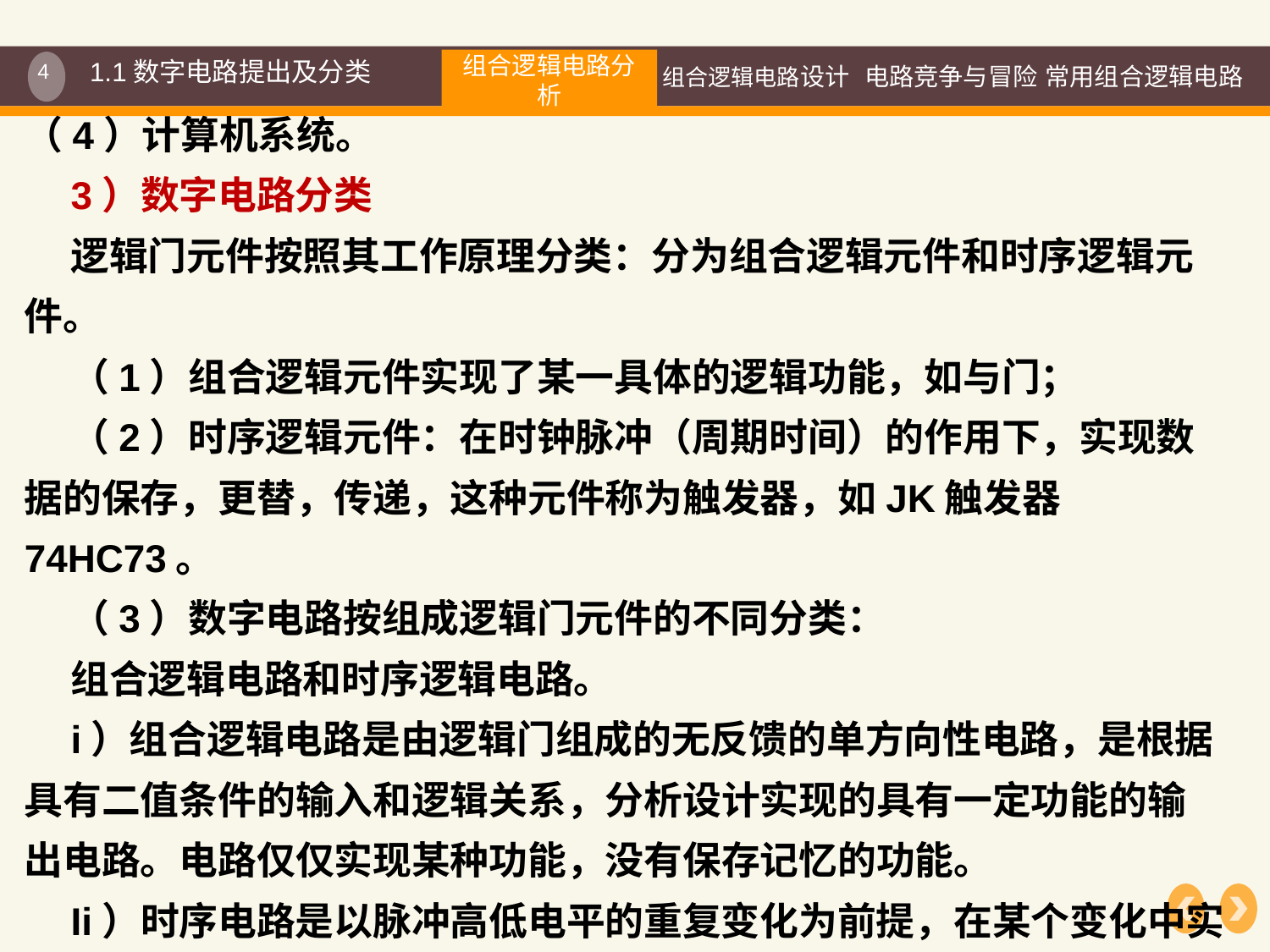

1.1数字电路提出及分类
（4）计算机系统。
3）数字电路分类
逻辑门元件按照其工作原理分类：分为组合逻辑元件和时序逻辑元件。
（1）组合逻辑元件实现了某一具体的逻辑功能，如与门；
（2）时序逻辑元件：在时钟脉冲（周期时间）的作用下，实现数据的保存，更替，传递，这种元件称为触发器，如JK触发器74HC73。
（3）数字电路按组成逻辑门元件的不同分类：
组合逻辑电路和时序逻辑电路。
i）组合逻辑电路是由逻辑门组成的无反馈的单方向性电路，是根据具有二值条件的输入和逻辑关系，分析设计实现的具有一定功能的输出电路。电路仅仅实现某种功能，没有保存记忆的功能。
Ii）时序电路是以脉冲高低电平的重复变化为前提，在某个变化中实现某一逻辑功能，逻辑功能实现的结果可以保存、传递和反馈